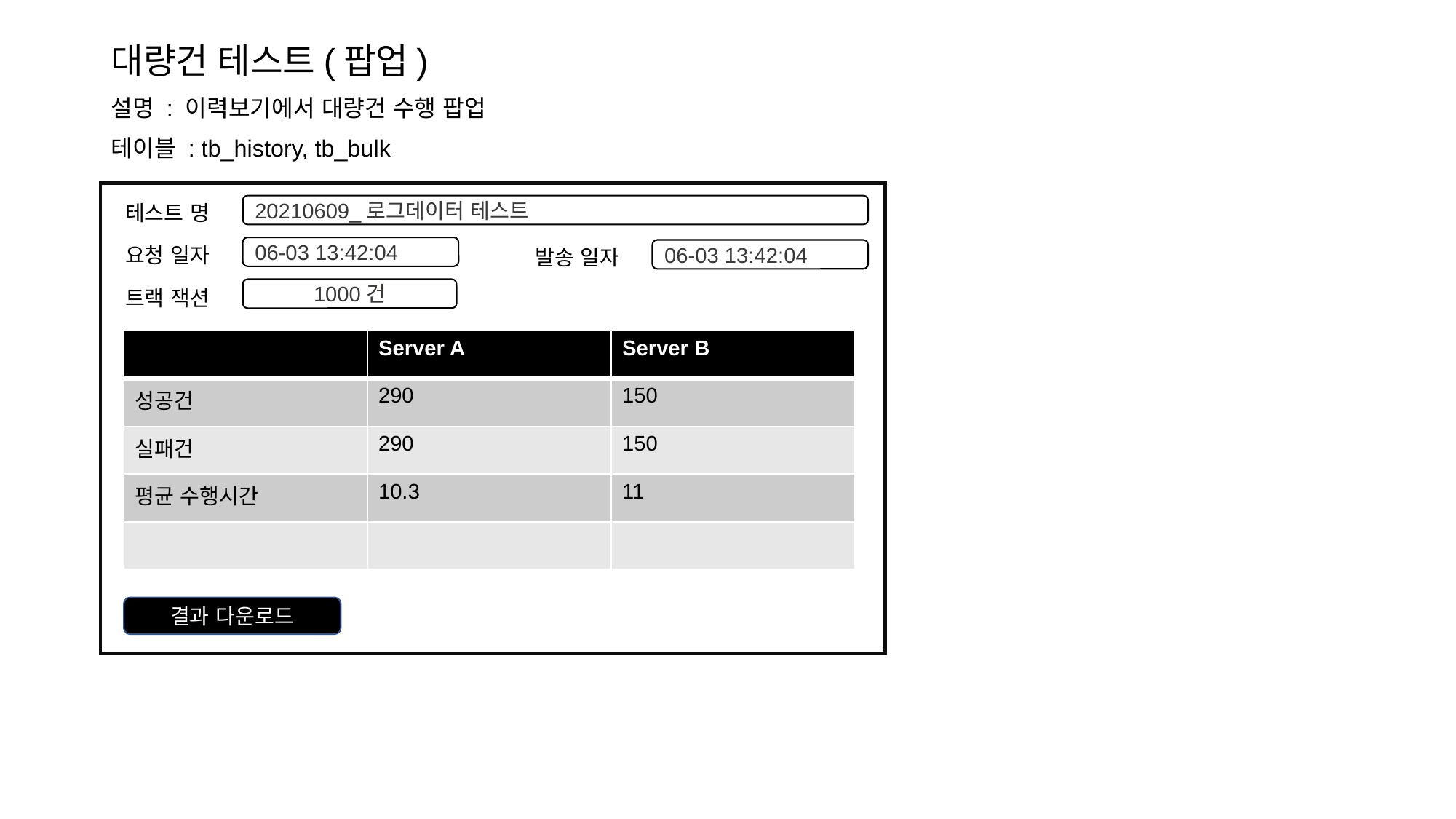

대량건 테스트(팝업)
설명 : 이력보기에서 대량건 수행 팝업
테이블 : tb_history, tb_bulk

테스트 명
20210609_로그데이터 테스트
요청 일자
06-03 13:42:04
발송 일자
06-03 13:42:04
트랙 잭션
1000건
|  | Server A | Server B |
| --- | --- | --- |
| 성공건 | 290 | 150 |
| 실패건 | 290 | 150 |
| 평균 수행시간 | 10.3 | 11 |
|  |  |  |
결과 다운로드